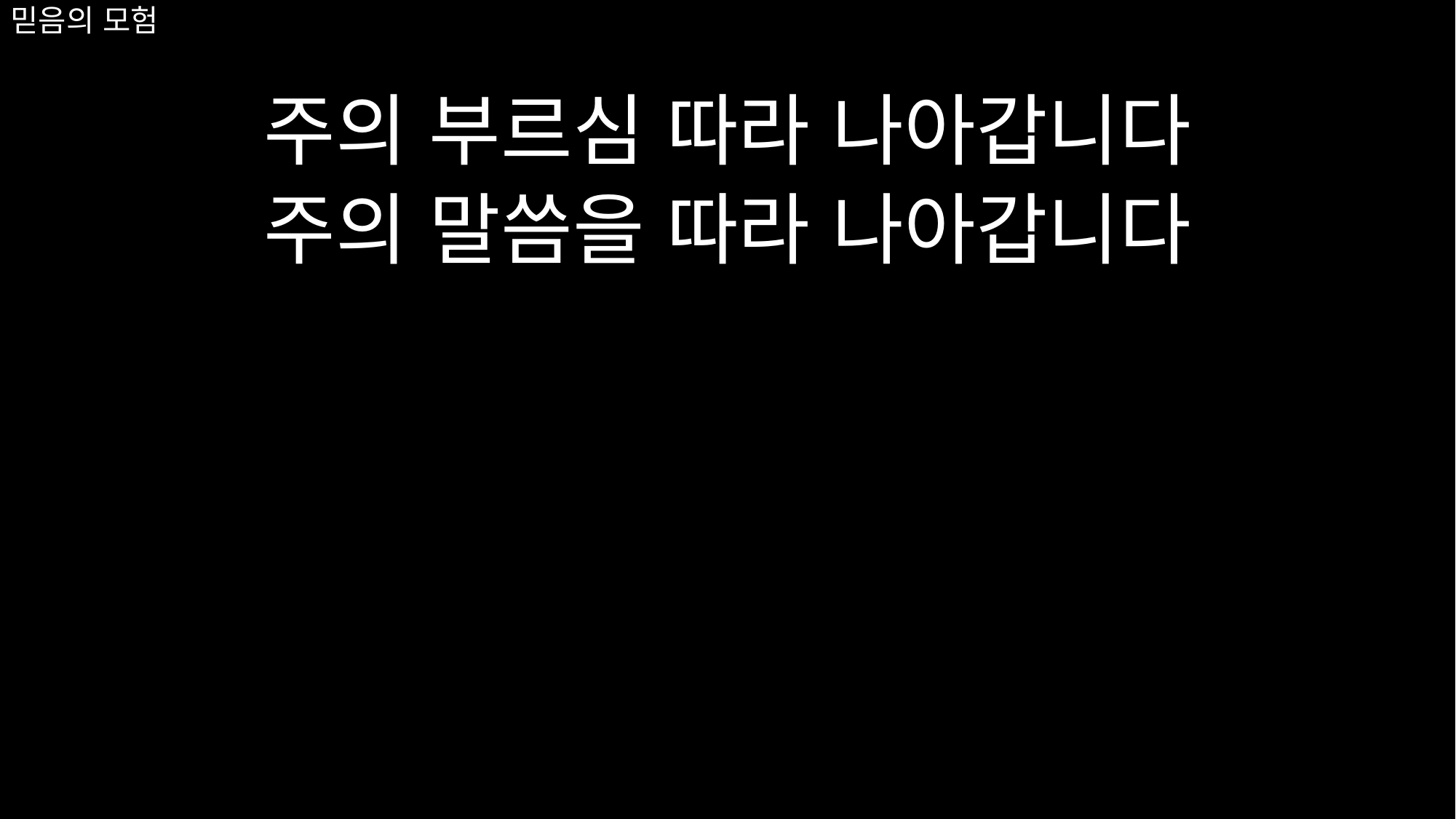

주의 부르심 따라 나아갑니다
주의 말씀을 따라 나아갑니다

# 믿음의 모험